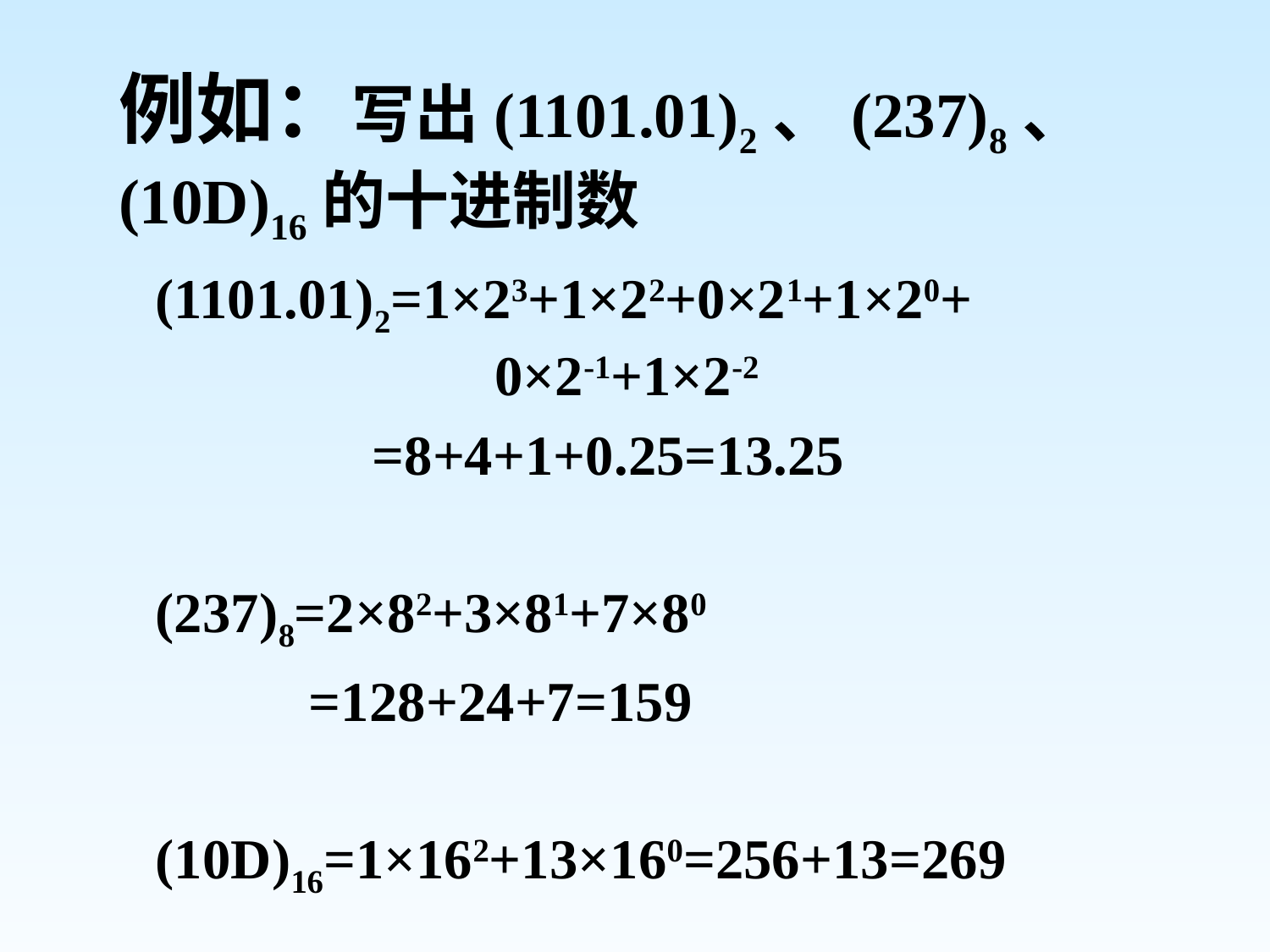

# 例如：写出(1101.01)2、(237)8、(10D)16的十进制数
(1101.01)2=1×23+1×22+0×21+1×20+  			      0×2-1+1×2-2
                                =8+4+1+0.25=13.25

(237)8=2×82+3×81+7×80
               =128+24+7=159

(10D)16=1×162+13×160=256+13=269

13